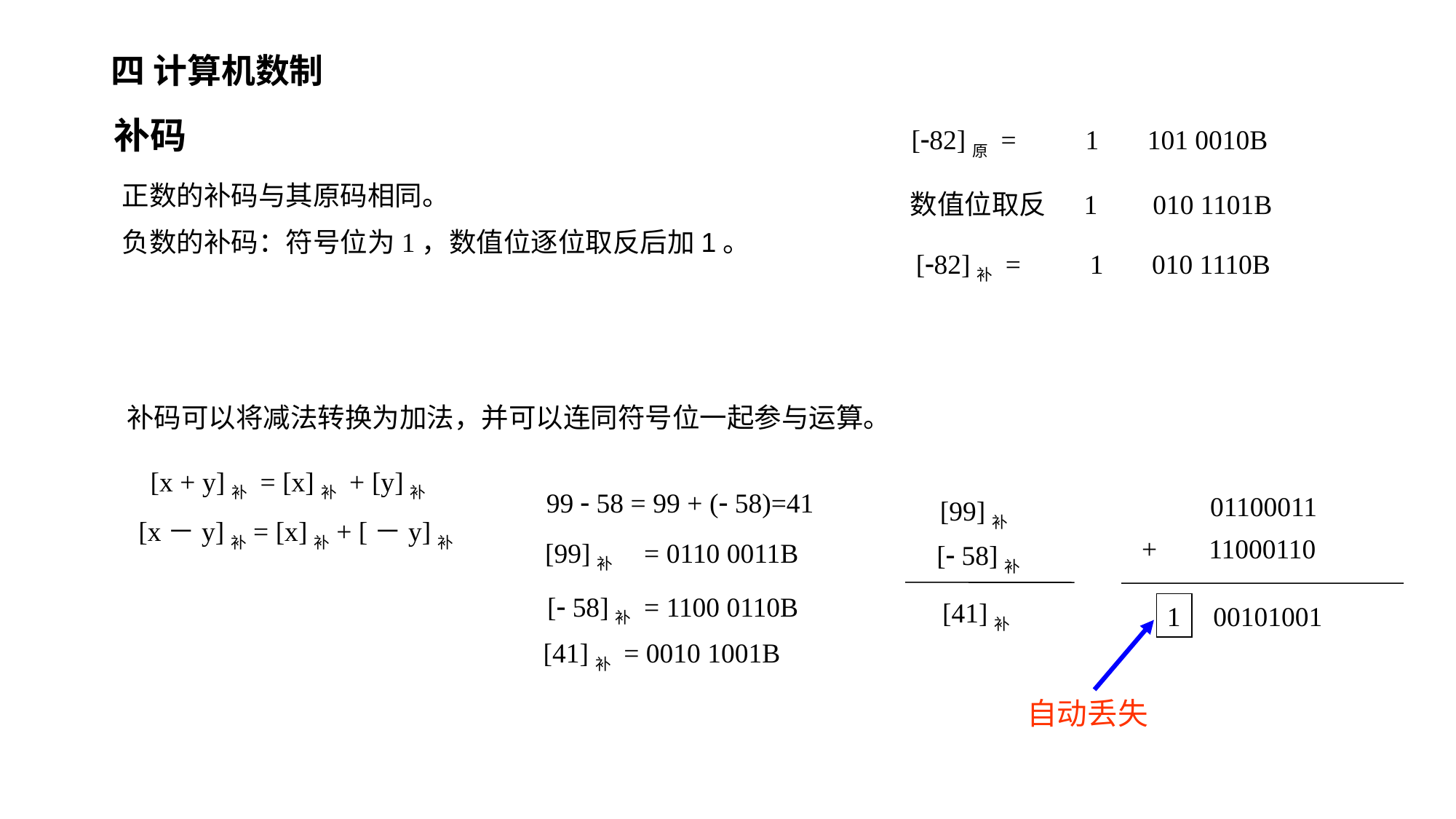

四 计算机数制
补码
[−82]原 =          1       101 0010B
数值位取反     1        010 1101B
[−82]补 =          1       010 1110B
正数的补码与其原码相同。
负数的补码：符号位为1，数值位逐位取反后加1。

补码可以将减法转换为加法，并可以连同符号位一起参与运算。
[x + y]补 = [x]补 + [y]补
[x－y]补= [x]补+ [－y]补
99 − 58 = 99 + (− 58)=41
[99]补    = 0110 0011B
[− 58]补 = 1100 0110B
[41]补 = 0010 1001B
01100011
[99]补
+
11000110
[− 58]补

[41]补
00101001
1

自动丢失